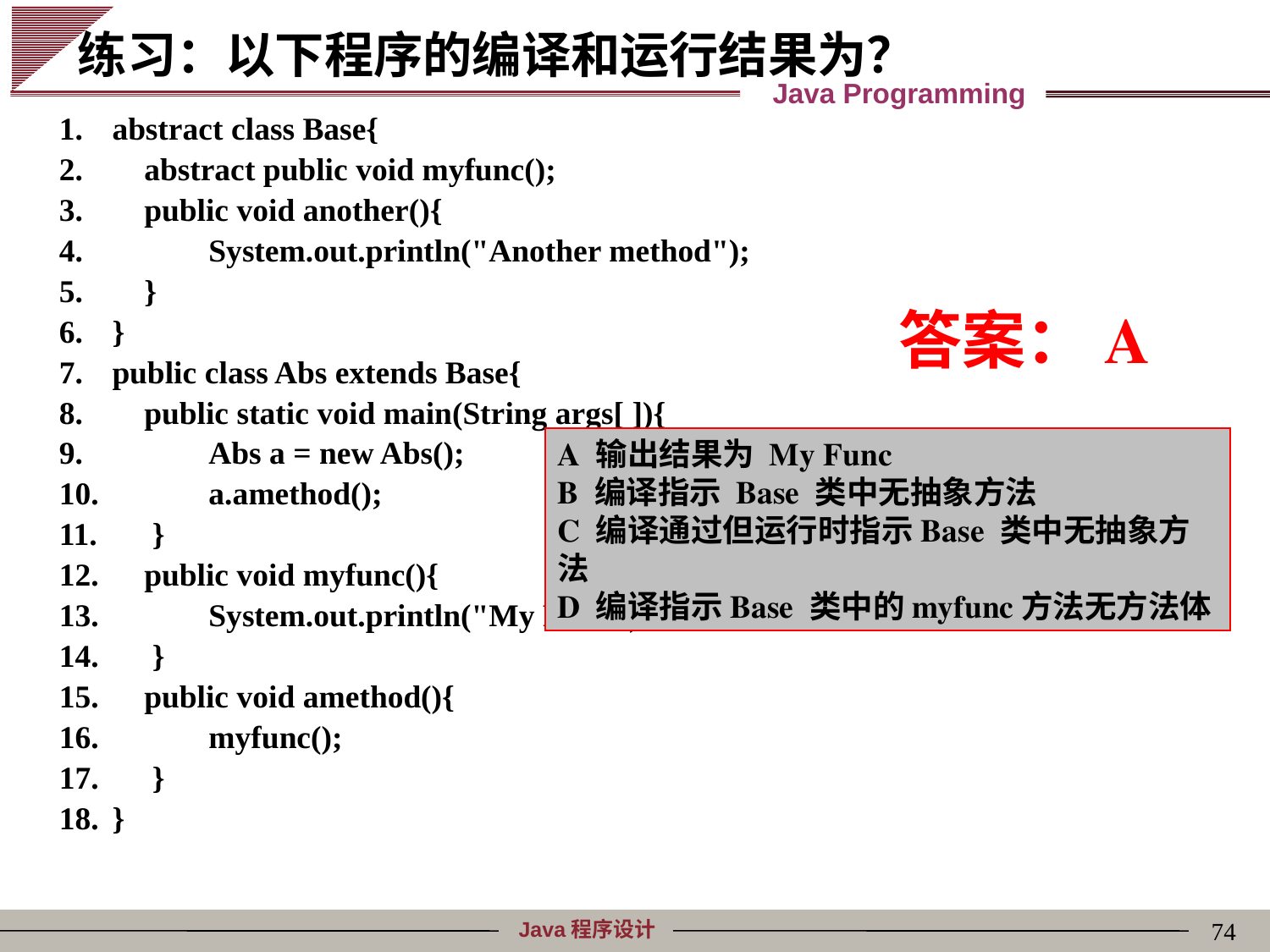

# 练习：以下程序的编译和运行结果为？
abstract class Base{
    abstract public void myfunc();
    public void another(){
            System.out.println("Another method");
    }
}
public class Abs extends Base{
    public static void main(String args[ ]){
            Abs a = new Abs();
            a.amethod();
     }
    public void myfunc(){
            System.out.println("My Func");
     }
    public void amethod(){
            myfunc();
     }
}
答案：A
A 输出结果为 My Func
B 编译指示 Base 类中无抽象方法
C 编译通过但运行时指示Base 类中无抽象方法
D 编译指示Base 类中的myfunc方法无方法体